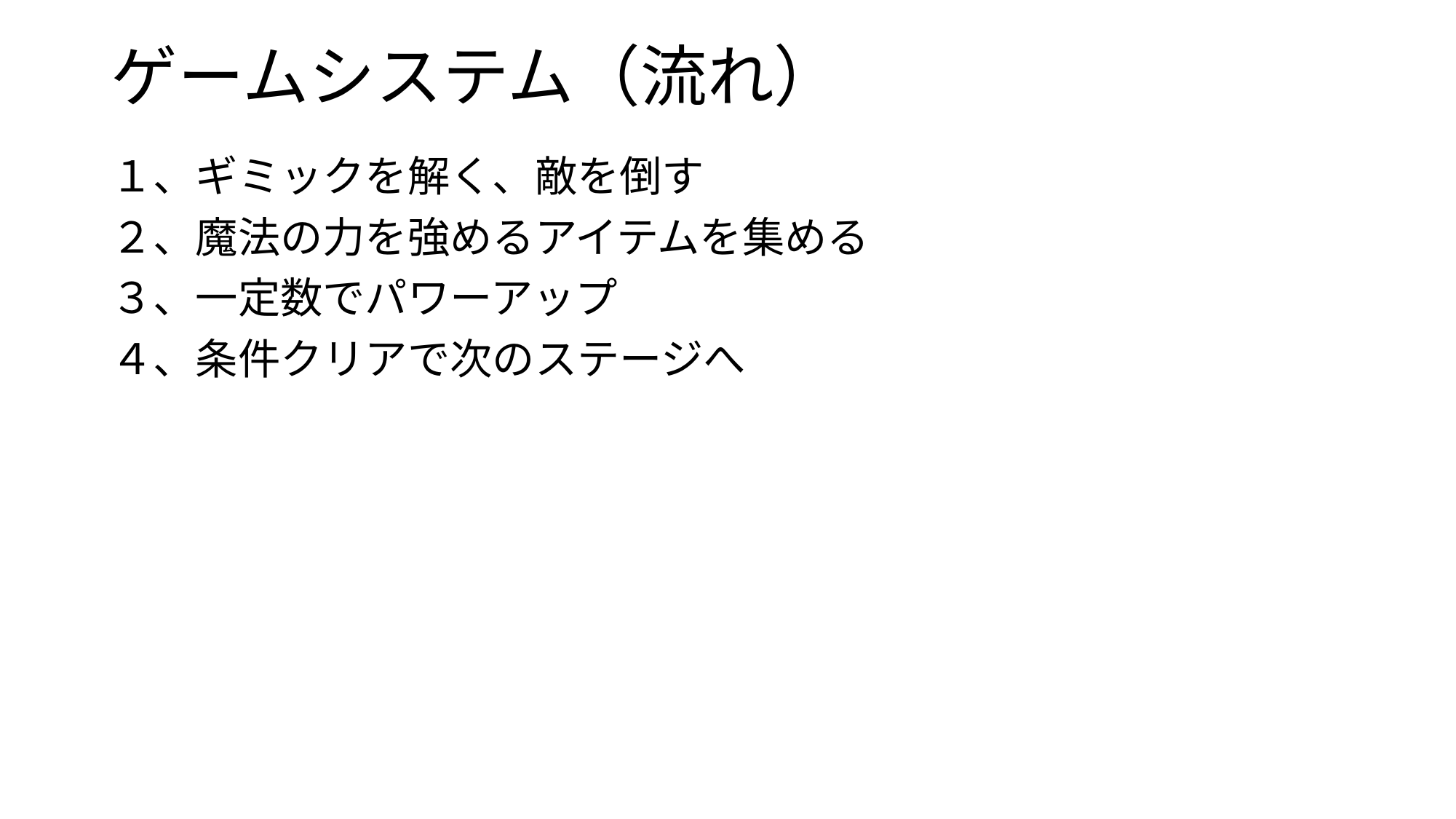

# ゲームシステム（流れ）
１、ギミックを解く、敵を倒す
２、魔法の力を強めるアイテムを集める
３、一定数でパワーアップ
４、条件クリアで次のステージへ